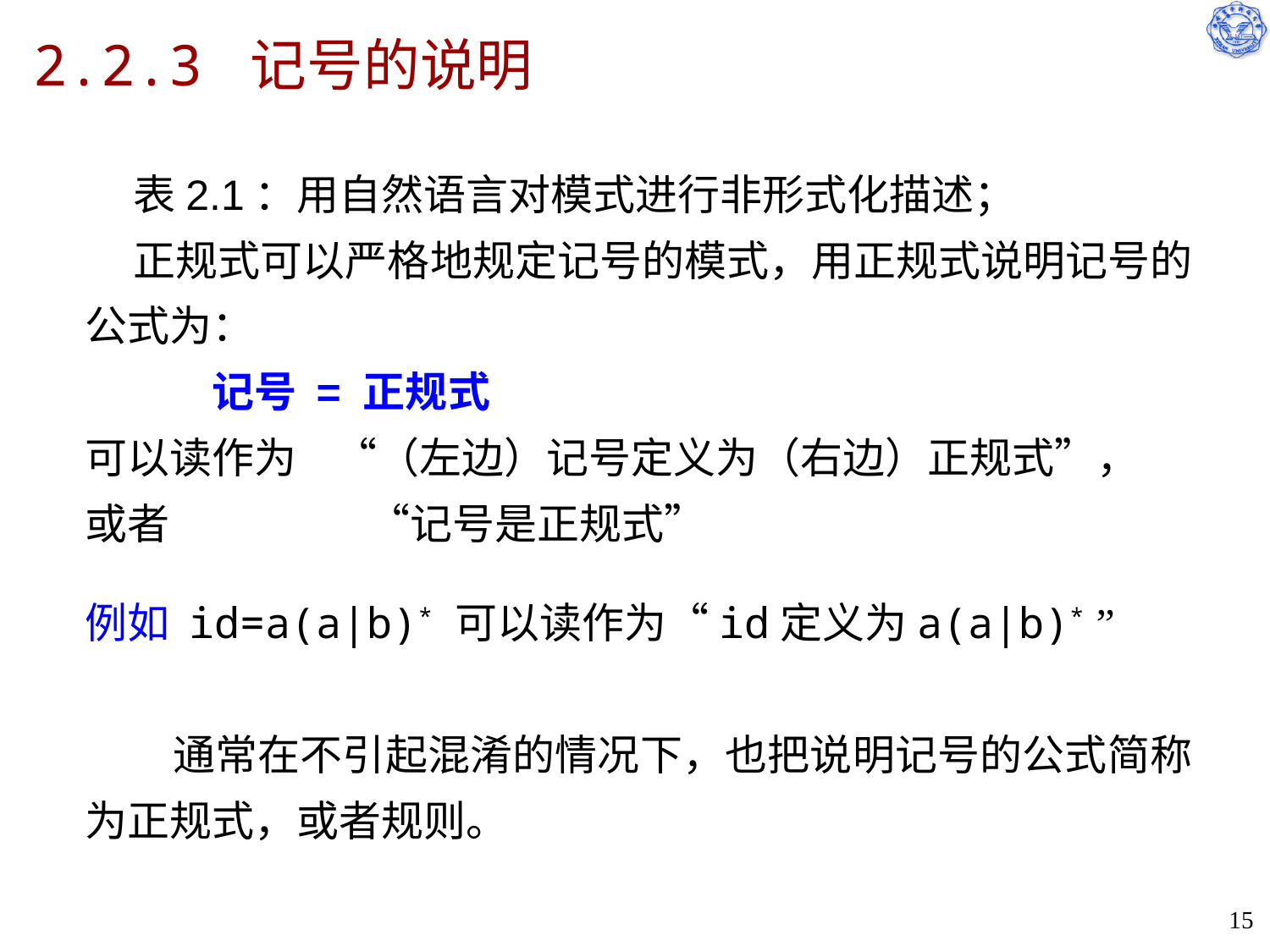

# 2.2.3 记号的说明
    表2.1：用自然语言对模式进行非形式化描述；
    正规式可以严格地规定记号的模式，用正规式说明记号的公式为：
	记号 = 正规式
可以读作为    “（左边）记号定义为（右边）正规式”，
或者		   “记号是正规式”

例如 id=a(a|b)* 可以读作为“id定义为a(a|b)* ”

        通常在不引起混淆的情况下，也把说明记号的公式简称为正规式，或者规则。
15